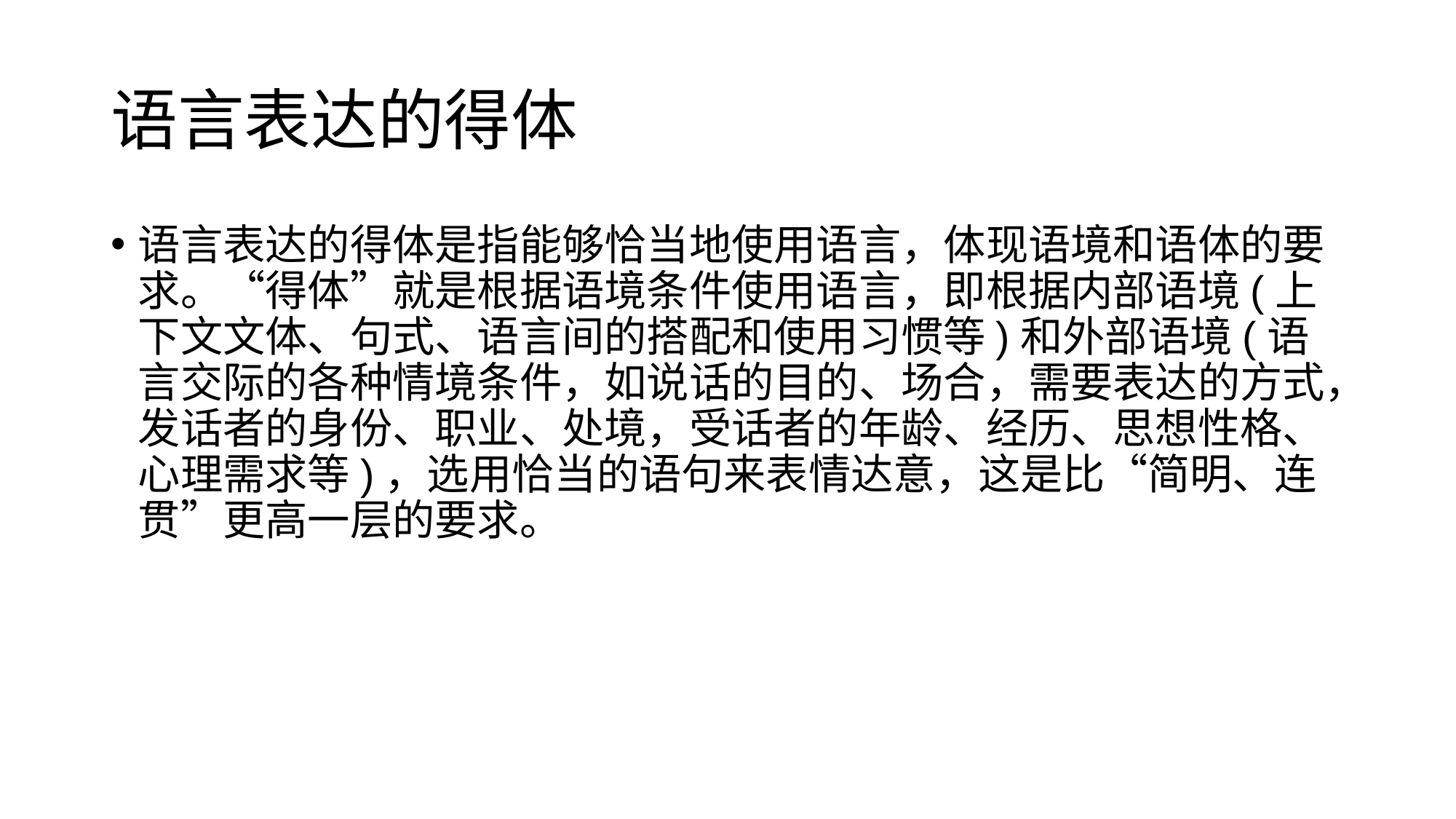

# 语言表达的得体
语言表达的得体是指能够恰当地使用语言，体现语境和语体的要求。“得体”就是根据语境条件使用语言，即根据内部语境(上下文文体、句式、语言间的搭配和使用习惯等)和外部语境(语言交际的各种情境条件，如说话的目的、场合，需要表达的方式，发话者的身份、职业、处境，受话者的年龄、经历、思想性格、心理需求等)，选用恰当的语句来表情达意，这是比“简明、连贯”更高一层的要求。